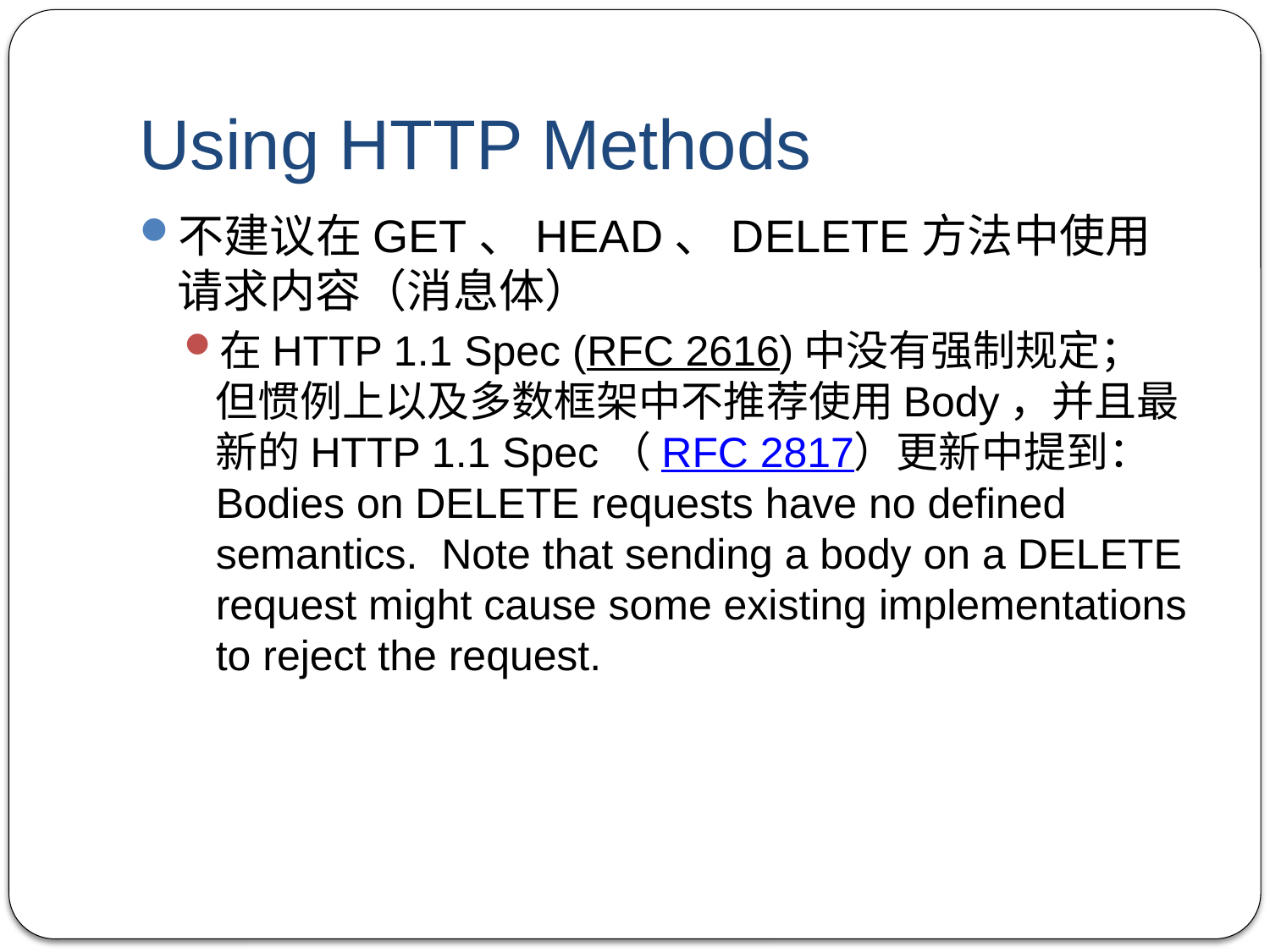

# Using HTTP Methods
不建议在GET、HEAD、DELETE方法中使用请求内容（消息体）
在HTTP 1.1 Spec (RFC 2616)中没有强制规定；
但惯例上以及多数框架中不推荐使用Body，并且最新的HTTP 1.1 Spec（RFC 2817）更新中提到：
Bodies on DELETE requests have no defined semantics.  Note that sending a body on a DELETE request might cause some existing implementations to reject the request.